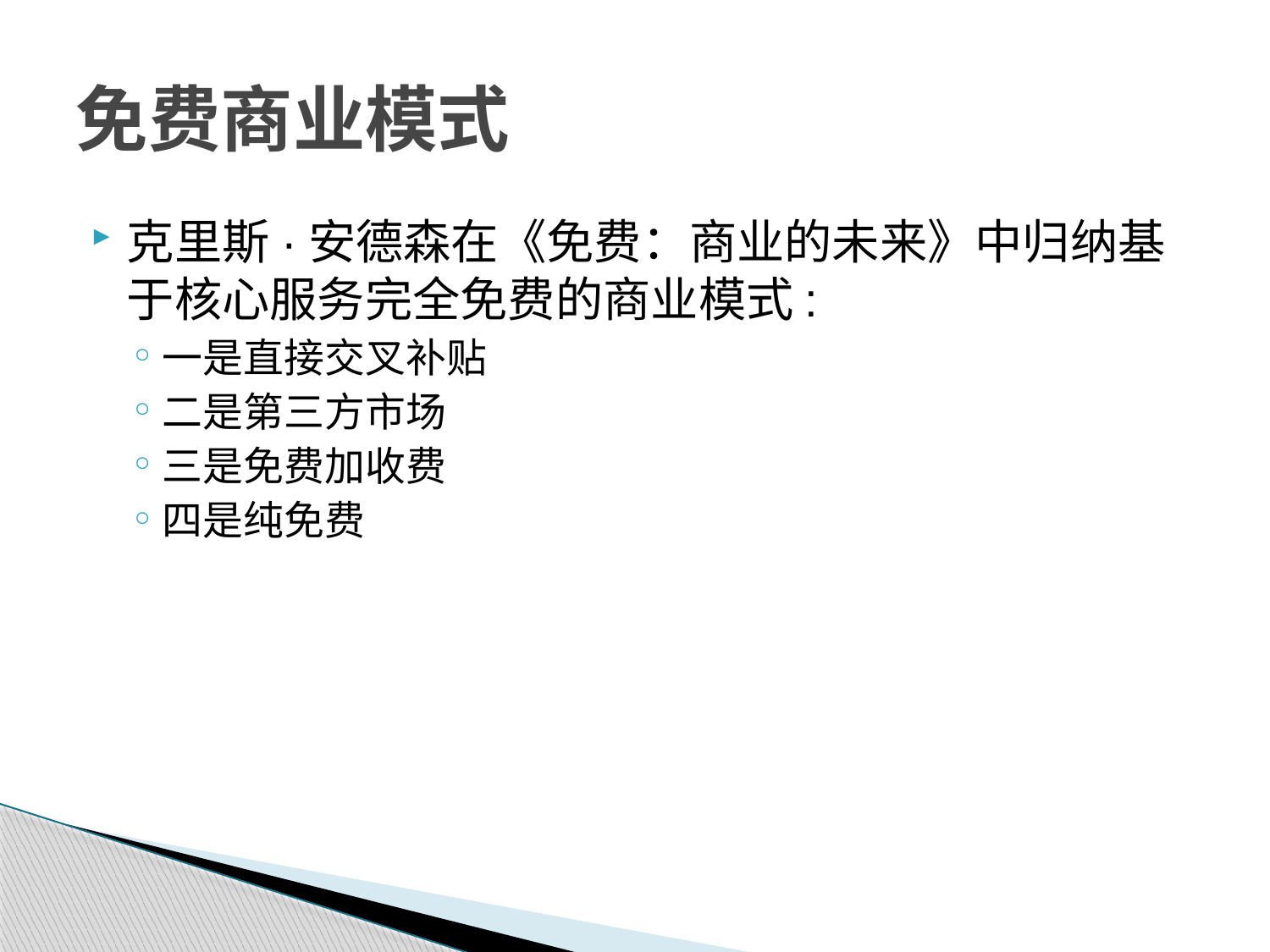

# 免费商业模式
克里斯·安德森在《免费：商业的未来》中归纳基于核心服务完全免费的商业模式:
一是直接交叉补贴
二是第三方市场
三是免费加收费
四是纯免费